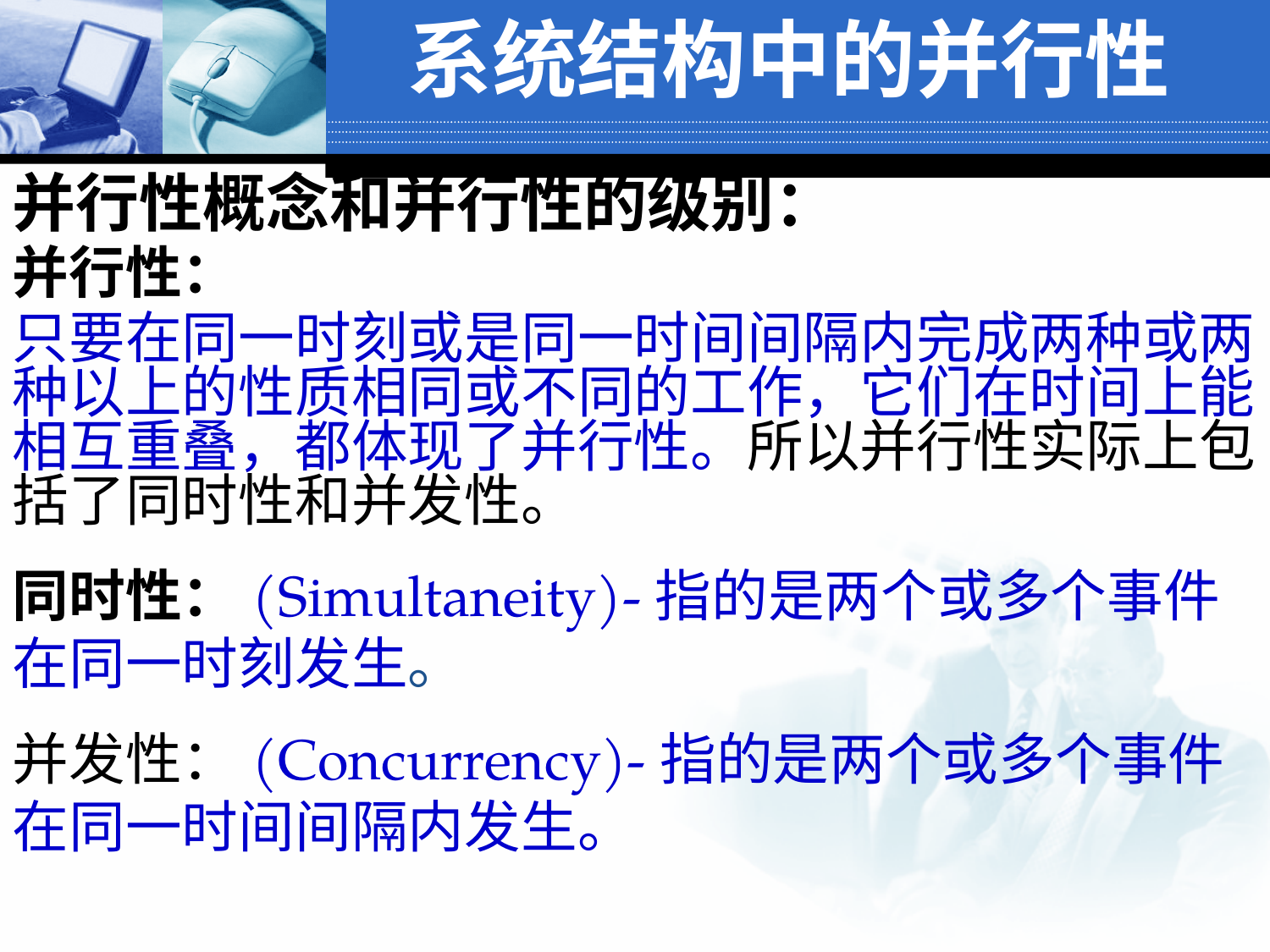

系统结构中的并行性
并行性概念和并行性的级别：
并行性：
只要在同一时刻或是同一时间间隔内完成两种或两种以上的性质相同或不同的工作，它们在时间上能相互重叠，都体现了并行性。所以并行性实际上包括了同时性和并发性。
同时性：(Simultaneity)-指的是两个或多个事件在同一时刻发生。
并发性：(Concurrency)-指的是两个或多个事件在同一时间间隔内发生。